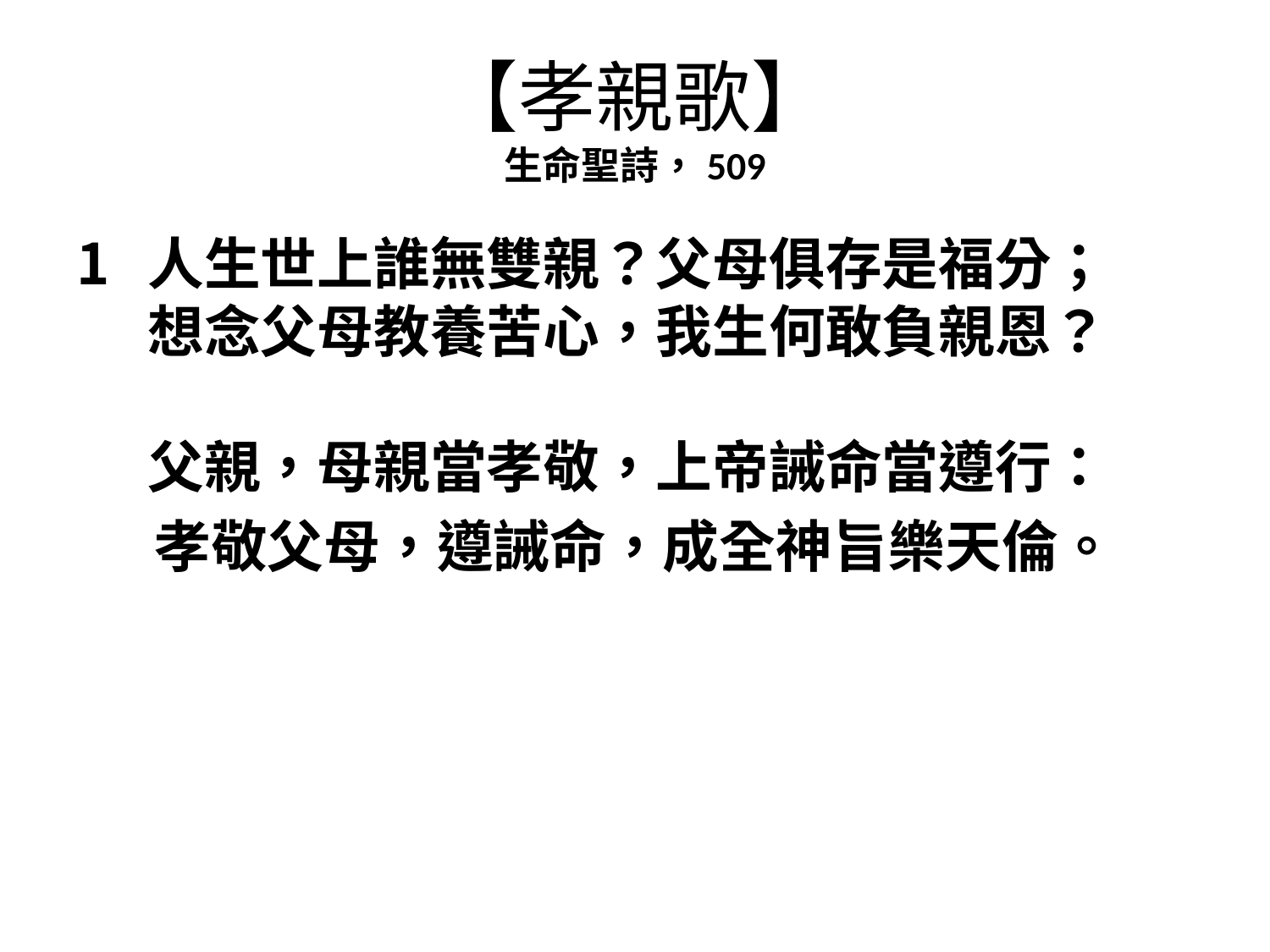

# 【孝親歌】 生命聖詩，509
人生世上誰無雙親？父母俱存是福分；
想念父母教養苦心，我生何敢負親恩？
父親，母親當孝敬，上帝誡命當遵行：
孝敬父母，遵誡命，成全神旨樂天倫。